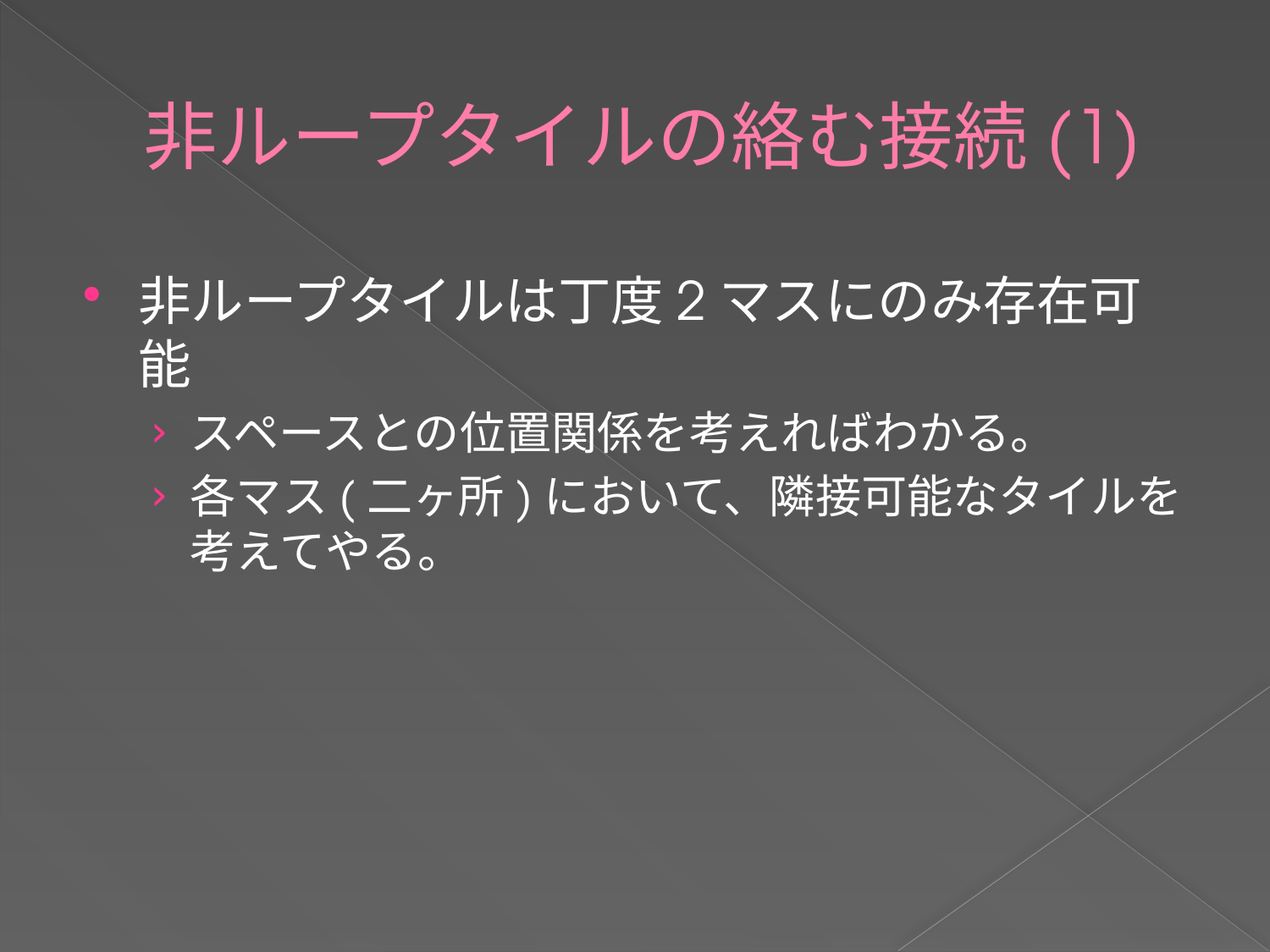

# 非ループタイルの絡む接続(1)
非ループタイルは丁度2マスにのみ存在可能
スペースとの位置関係を考えればわかる。
各マス(二ヶ所)において、隣接可能なタイルを考えてやる。